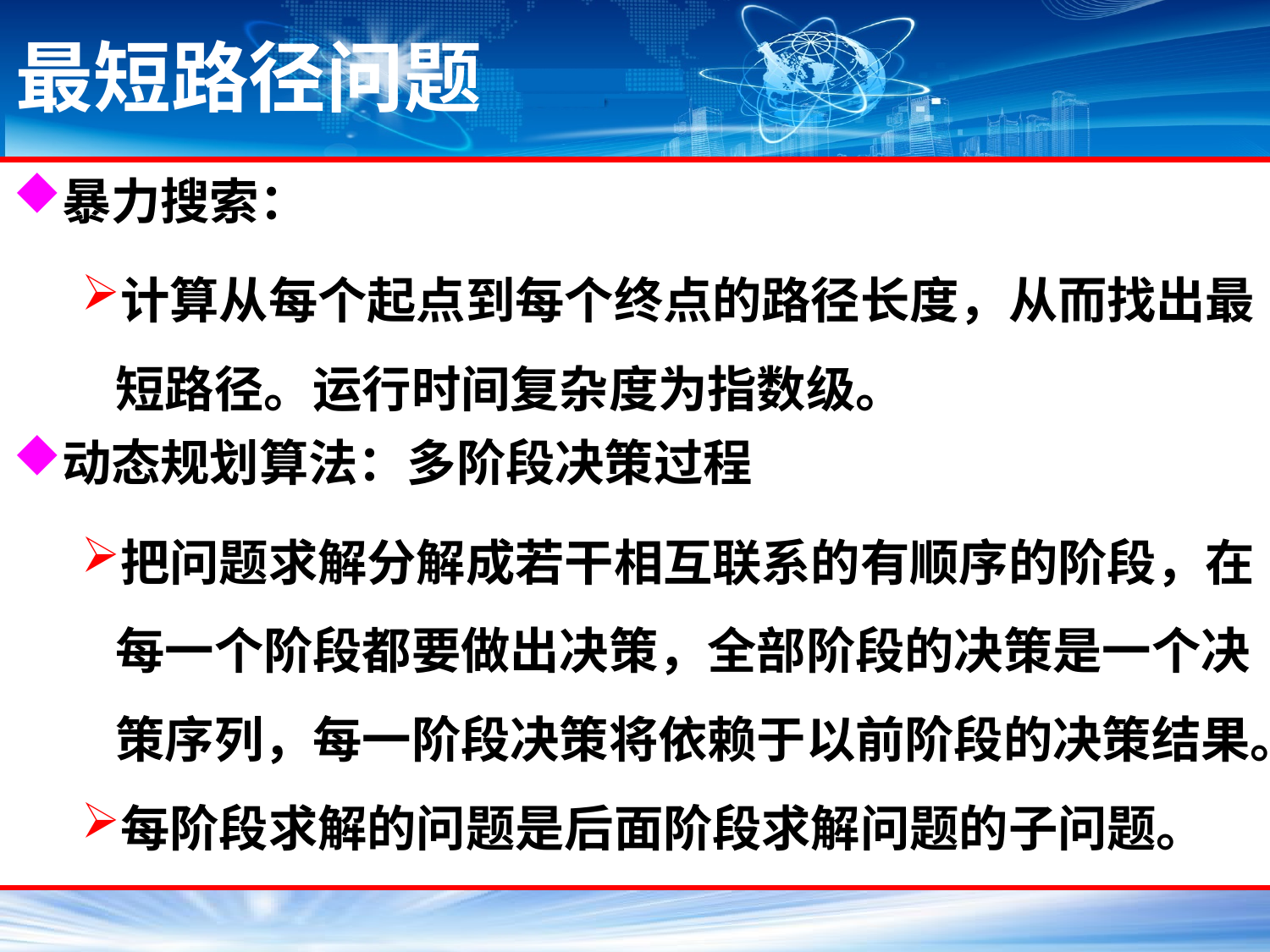

# 最短路径问题
暴力搜索：
计算从每个起点到每个终点的路径长度，从而找出最短路径。运行时间复杂度为指数级。
动态规划算法：多阶段决策过程
把问题求解分解成若干相互联系的有顺序的阶段，在每一个阶段都要做出决策，全部阶段的决策是一个决策序列，每一阶段决策将依赖于以前阶段的决策结果。
每阶段求解的问题是后面阶段求解问题的子问题。